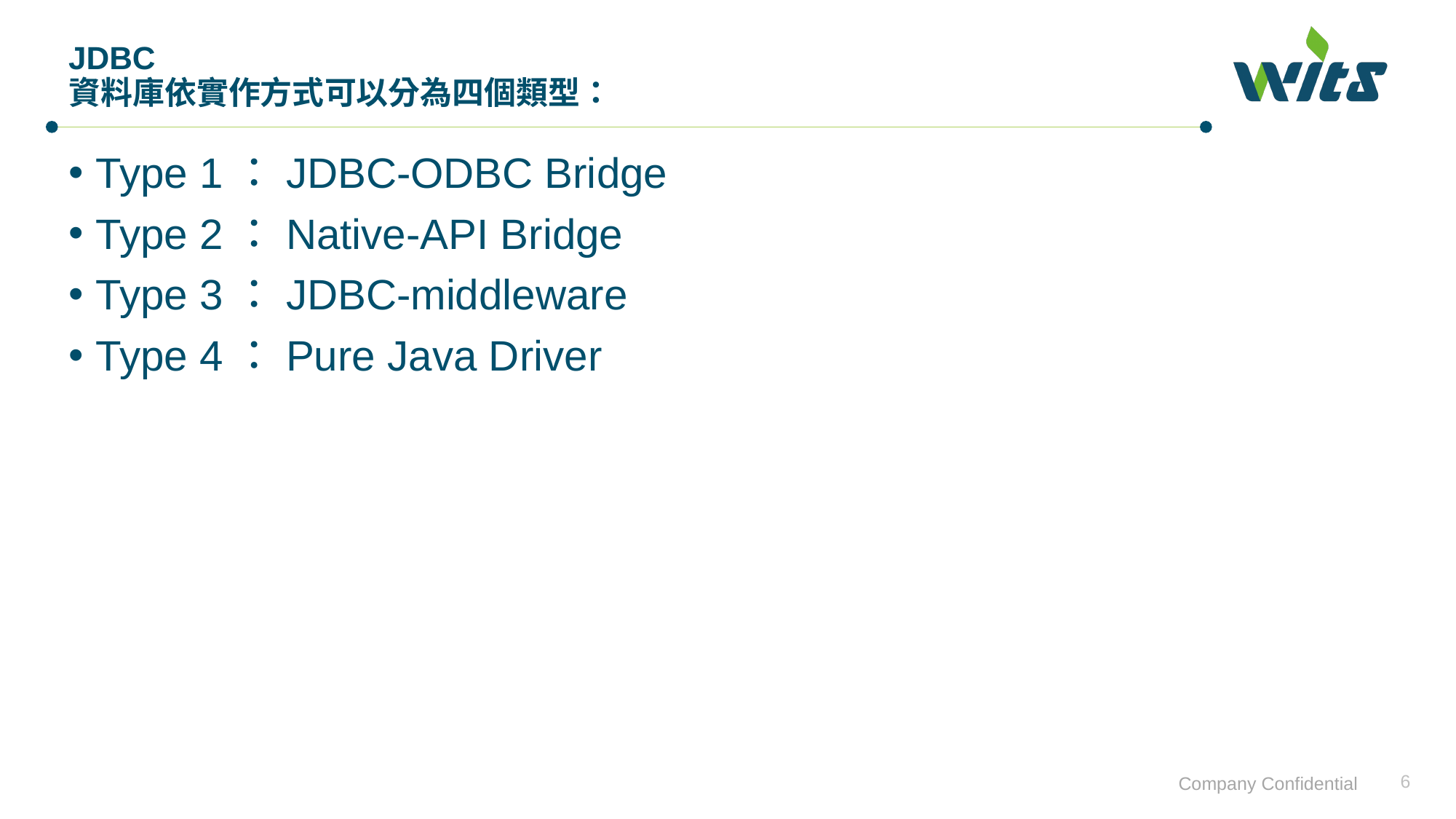

# JDBC 資料庫依實作方式可以分為四個類型：
Type 1：JDBC-ODBC Bridge
Type 2：Native-API Bridge
Type 3：JDBC-middleware
Type 4：Pure Java Driver

6